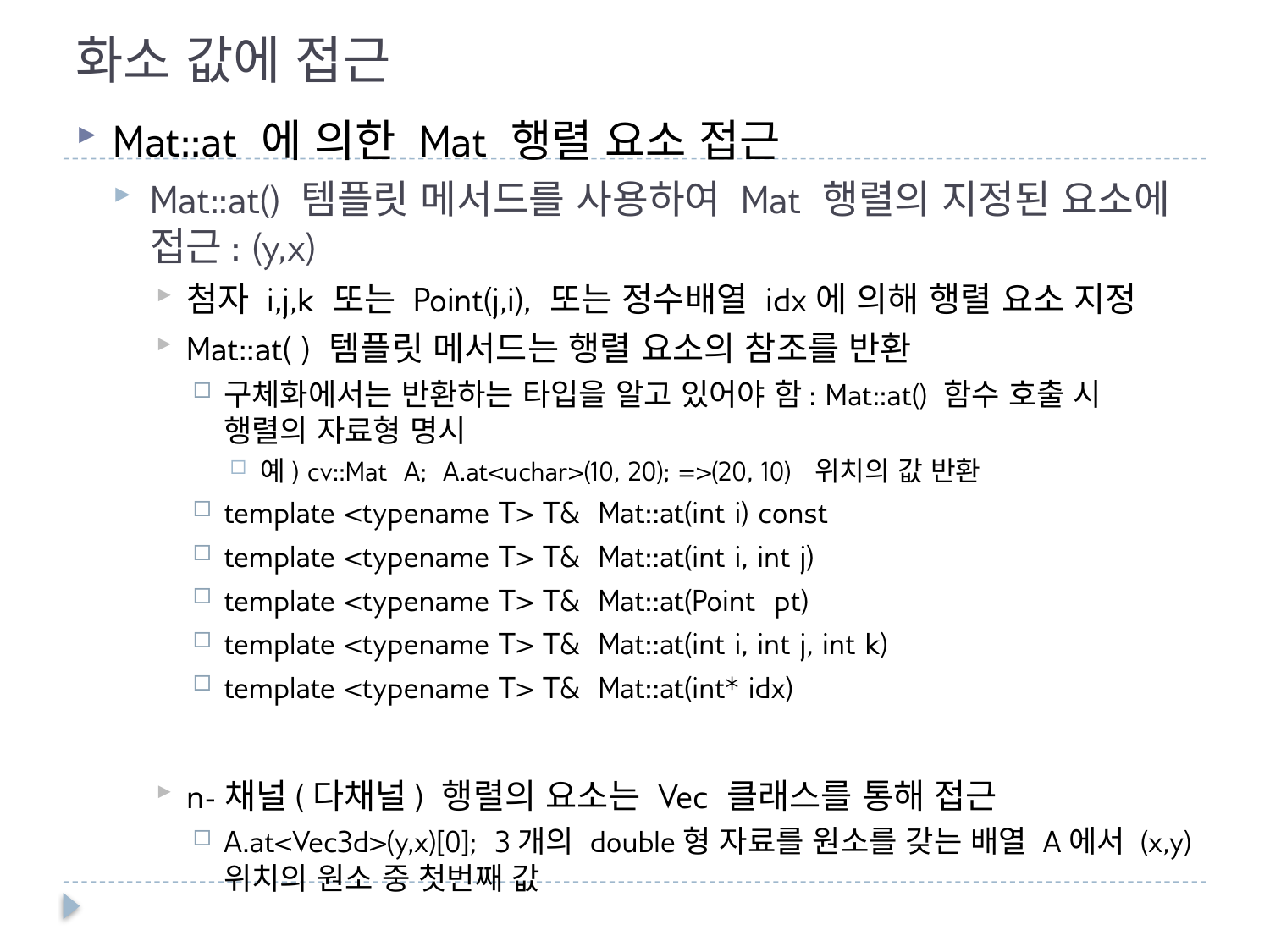

# 화소 값에 접근
Mat::at 에 의한 Mat 행렬 요소 접근
Mat::at() 템플릿 메서드를 사용하여 Mat 행렬의 지정된 요소에 접근: (y,x)
첨자 i,j,k 또는 Point(j,i), 또는 정수배열 idx에 의해 행렬 요소 지정
Mat::at( ) 템플릿 메서드는 행렬 요소의 참조를 반환
구체화에서는 반환하는 타입을 알고 있어야 함: Mat::at() 함수 호출 시 행렬의 자료형 명시
예) cv::Mat  A;  A.at<uchar>(10, 20); =>(20, 10)  위치의 값 반환
template <typename T> T&  Mat::at(int i) const
template <typename T> T&  Mat::at(int i, int j)
template <typename T> T&  Mat::at(Point  pt)
template <typename T> T&  Mat::at(int i, int j, int k)
template <typename T> T&  Mat::at(int* idx)

n-채널(다채널) 행렬의 요소는 Vec 클래스를 통해 접근
A.at<Vec3d>(y,x)[0];  3개의 double형 자료를 원소를 갖는 배열 A에서 (x,y)위치의 원소 중 첫번째 값